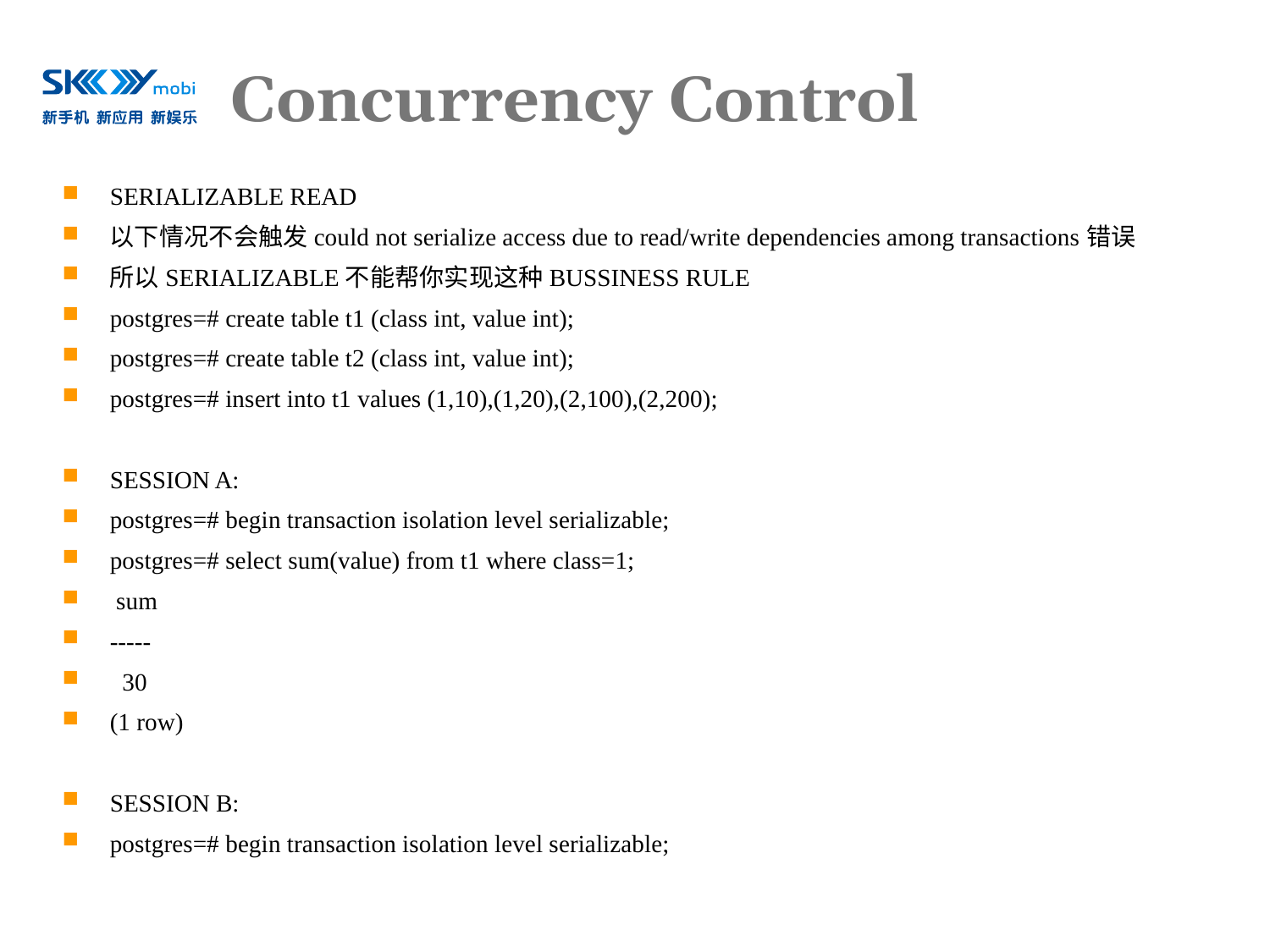

# Concurrency Control
SERIALIZABLE READ
以下情况不会触发could not serialize access due to read/write dependencies among transactions错误
所以SERIALIZABLE不能帮你实现这种BUSSINESS RULE
postgres=# create table t1 (class int, value int);
postgres=# create table t2 (class int, value int);
postgres=# insert into t1 values (1,10),(1,20),(2,100),(2,200);

SESSION A:
postgres=# begin transaction isolation level serializable;
postgres=# select sum(value) from t1 where class=1;
 sum
-----
  30
(1 row)

SESSION B:
postgres=# begin transaction isolation level serializable;